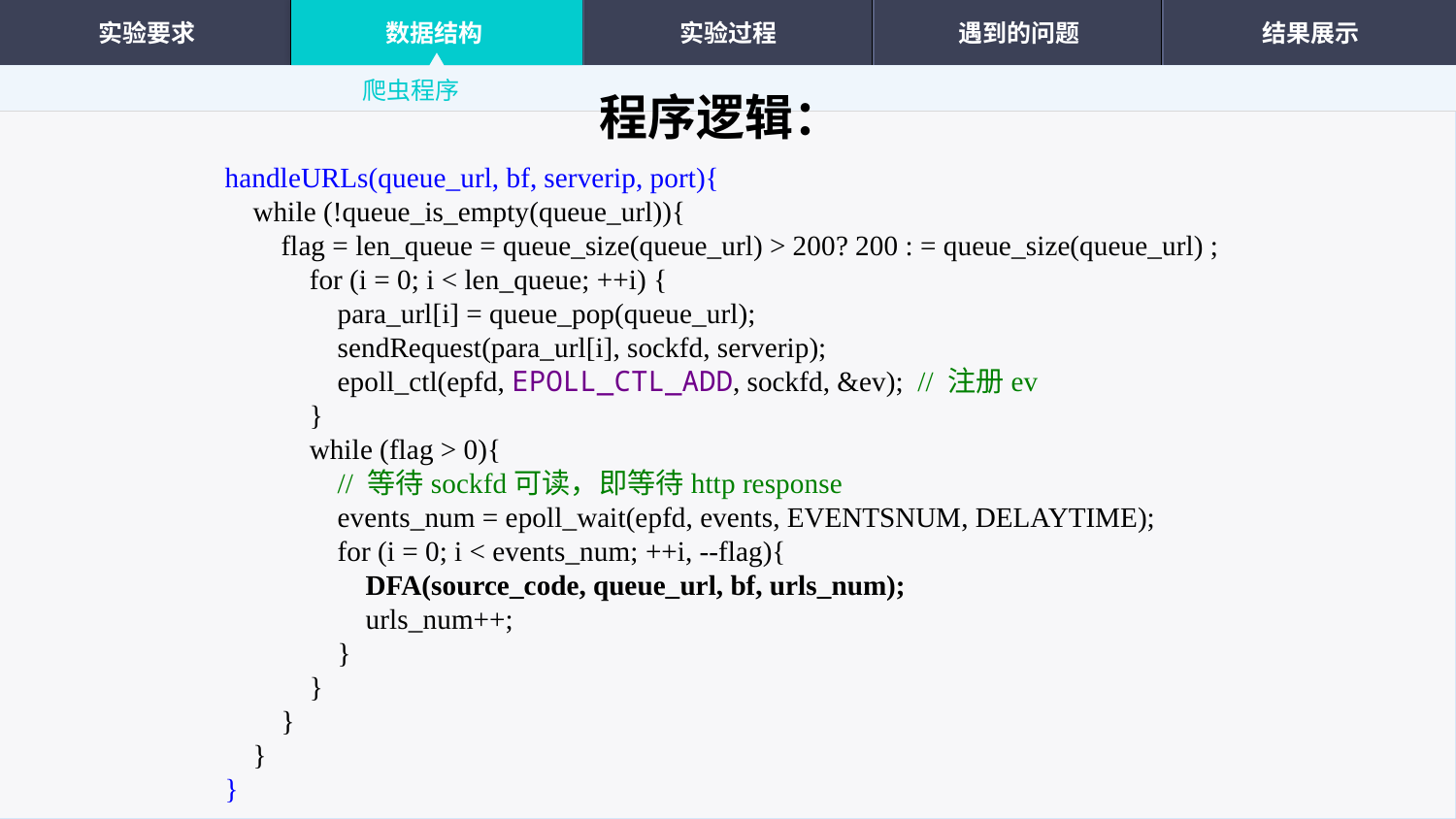

实验要求
数据结构
实验过程
遇到的问题
结果展示
爬虫程序
程序逻辑：
handleURLs(queue_url, bf, serverip, port){
    while (!queue_is_empty(queue_url)){
        flag = len_queue = queue_size(queue_url) > 200? 200 : = queue_size(queue_url) ;
            for (i = 0; i < len_queue; ++i) {
                para_url[i] = queue_pop(queue_url);
                sendRequest(para_url[i], sockfd, serverip);
                epoll_ctl(epfd, EPOLL_CTL_ADD, sockfd, &ev);  // 注册ev
            }
            while (flag > 0){
                // 等待sockfd可读，即等待http response
                events_num = epoll_wait(epfd, events, EVENTSNUM, DELAYTIME);
                for (i = 0; i < events_num; ++i, --flag){
                    DFA(source_code, queue_url, bf, urls_num);
                    urls_num++;
                }
            }
        }
    }
}